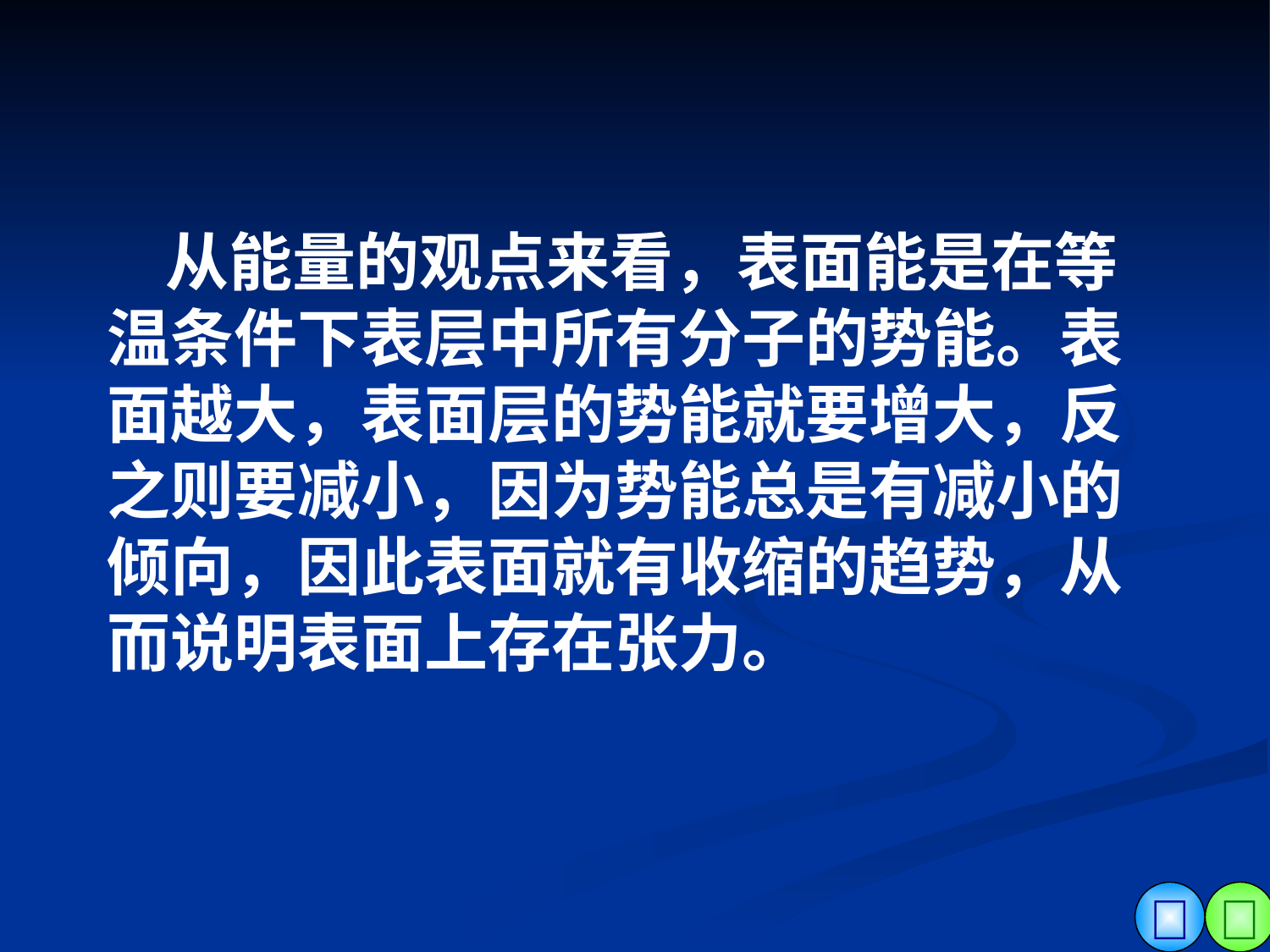

从能量的观点来看，表面能是在等温条件下表层中所有分子的势能。表面越大，表面层的势能就要增大，反之则要减小，因为势能总是有减小的倾向，因此表面就有收缩的趋势，从而说明表面上存在张力。